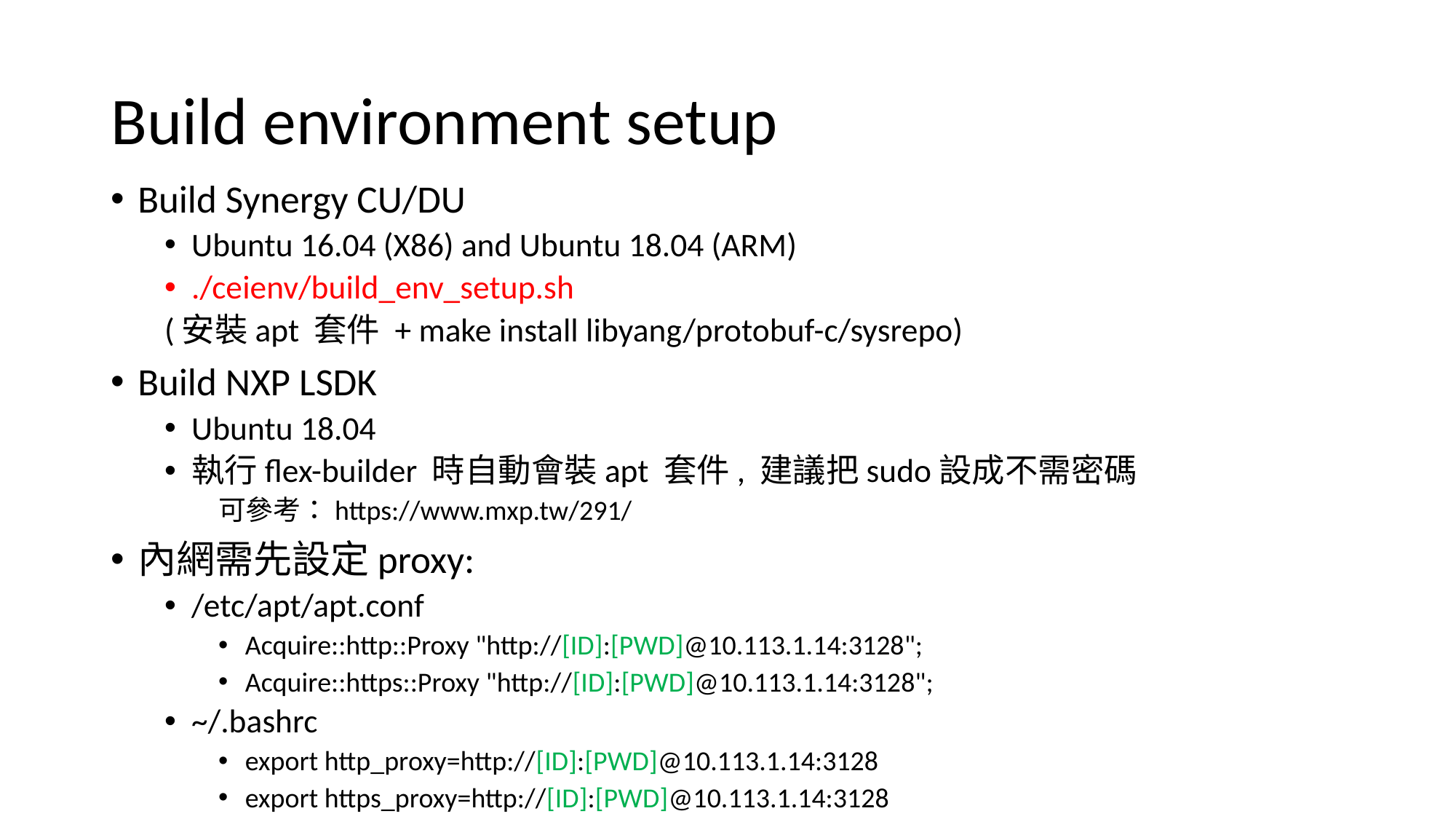

# Build environment setup
Build Synergy CU/DU
Ubuntu 16.04 (X86) and Ubuntu 18.04 (ARM)
./ceienv/build_env_setup.sh
	(安裝apt 套件 + make install libyang/protobuf-c/sysrepo)
Build NXP LSDK
Ubuntu 18.04
執行flex-builder 時自動會裝apt 套件, 建議把sudo設成不需密碼
可參考：https://www.mxp.tw/291/
內網需先設定proxy:
/etc/apt/apt.conf
Acquire::http::Proxy "http://[ID]:[PWD]@10.113.1.14:3128";
Acquire::https::Proxy "http://[ID]:[PWD]@10.113.1.14:3128";
~/.bashrc
export http_proxy=http://[ID]:[PWD]@10.113.1.14:3128
export https_proxy=http://[ID]:[PWD]@10.113.1.14:3128